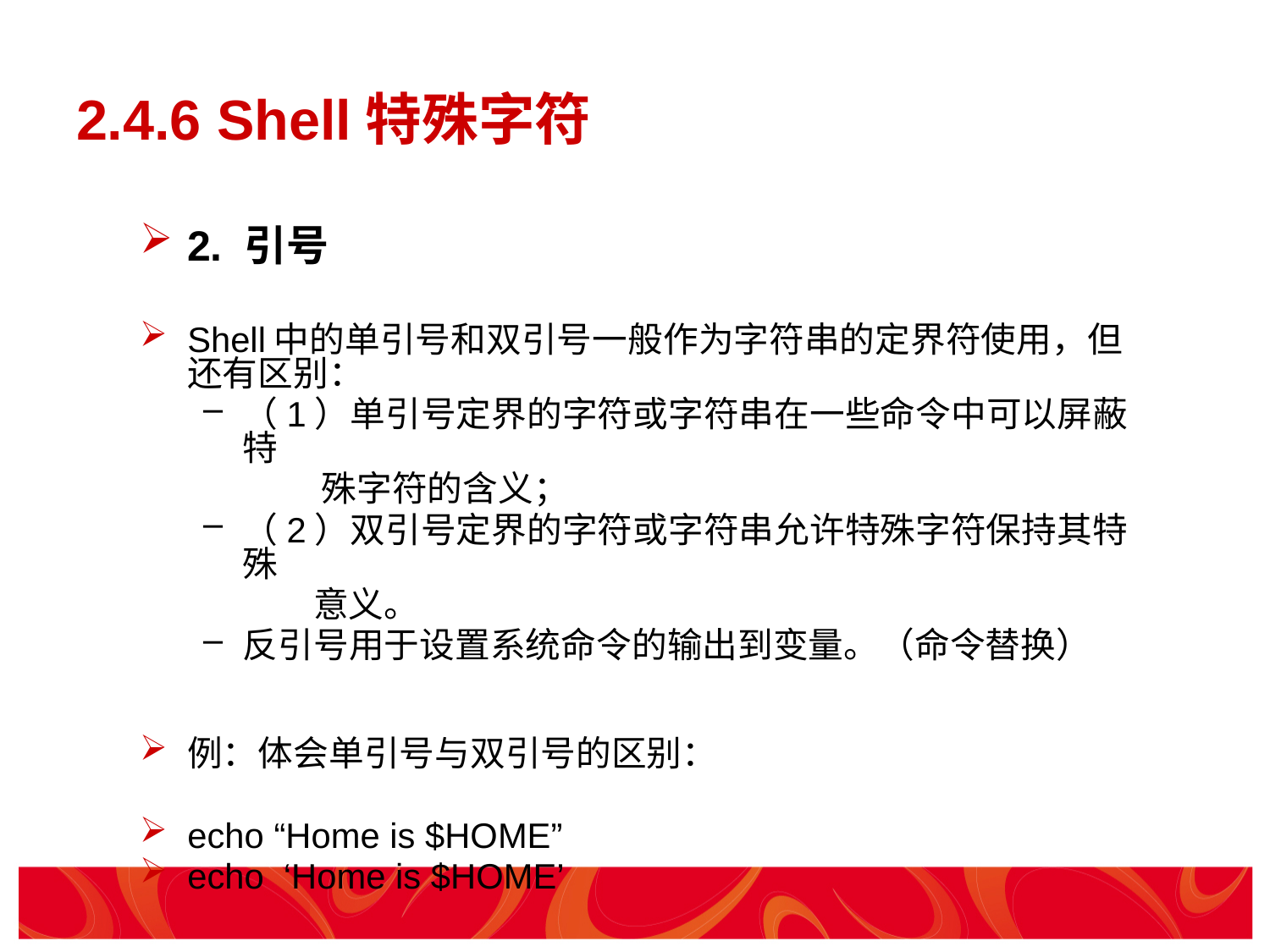

# 2.4.6 Shell特殊字符
2. 引号

Shell中的单引号和双引号一般作为字符串的定界符使用，但还有区别：
（1）单引号定界的字符或字符串在一些命令中可以屏蔽特
              殊字符的含义；
（2）双引号定界的字符或字符串允许特殊字符保持其特殊
             意义。
反引号用于设置系统命令的输出到变量。（命令替换）

例：体会单引号与双引号的区别：

echo “Home is $HOME”
echo  ‘Home is $HOME’